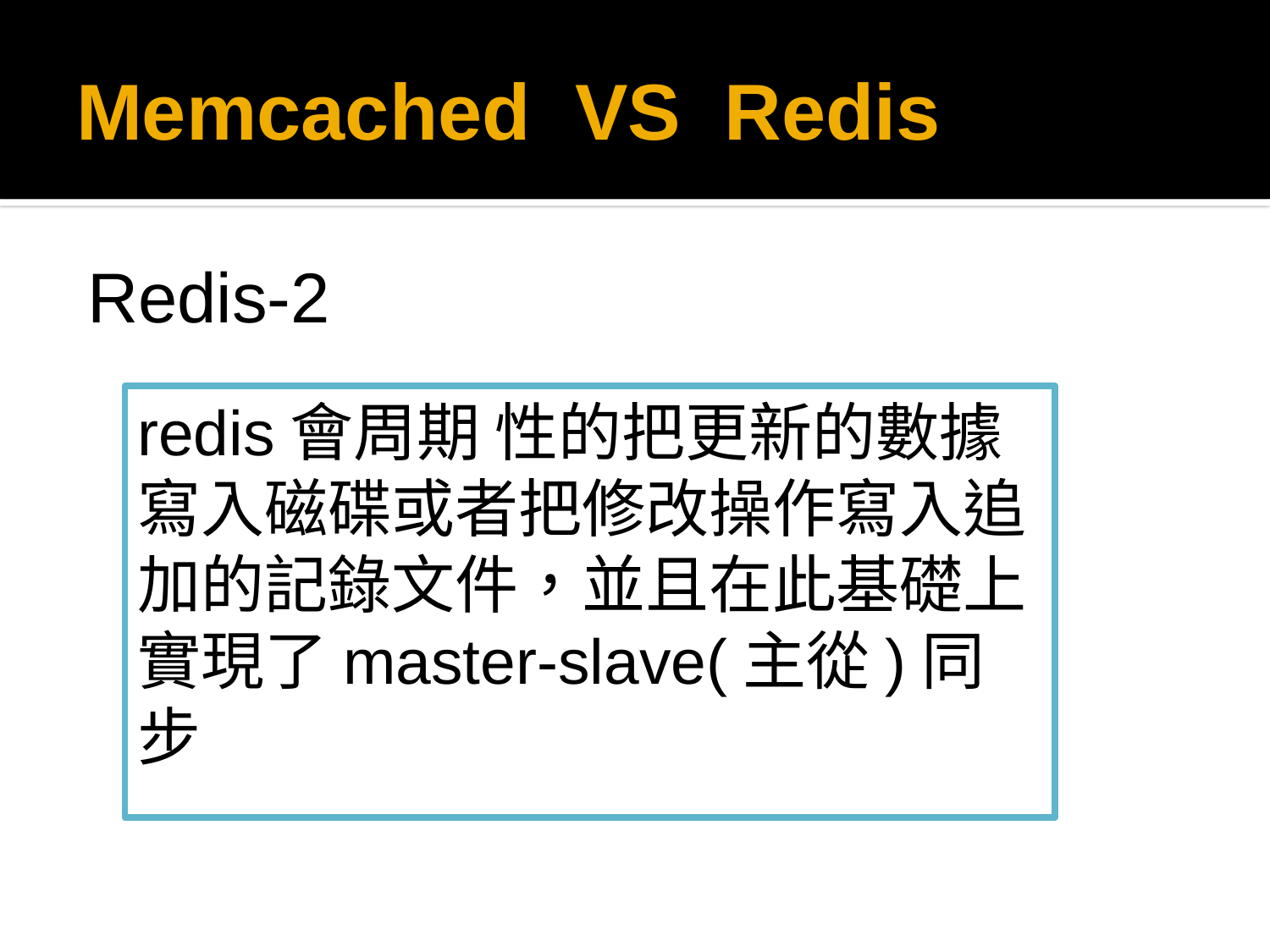

# Memcached  VS  Redis
Redis-2
redis會周期 性的把更新的數據寫入磁碟或者把修改操作寫入追加的記錄文件，並且在此基礎上實現了master-slave(主從)同步